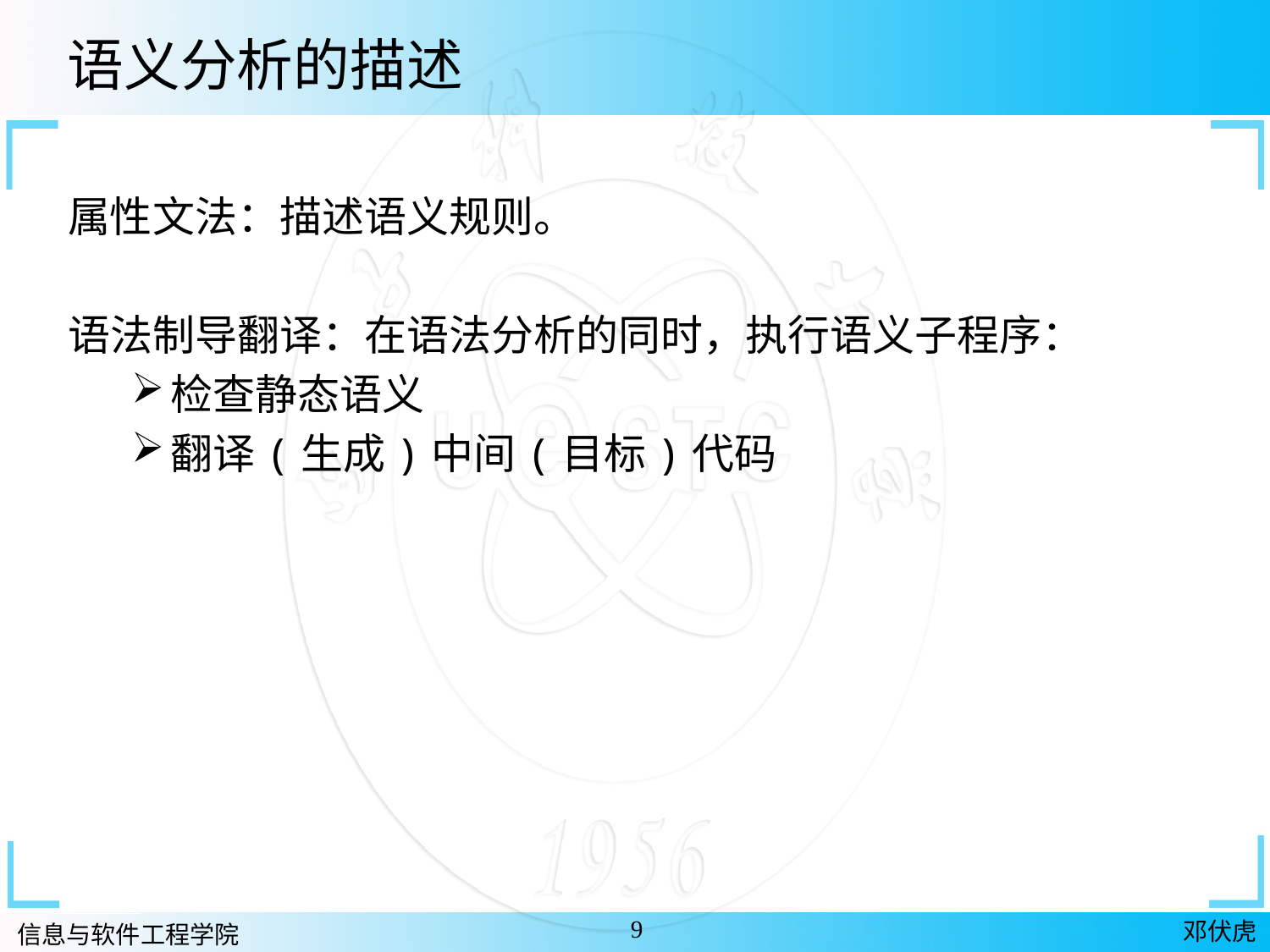

语义分析的描述

属性文法：描述语义规则。

语法制导翻译：在语法分析的同时，执行语义子程序：
检查静态语义
翻译(生成)中间(目标)代码

9
邓伏虎
信息与软件工程学院